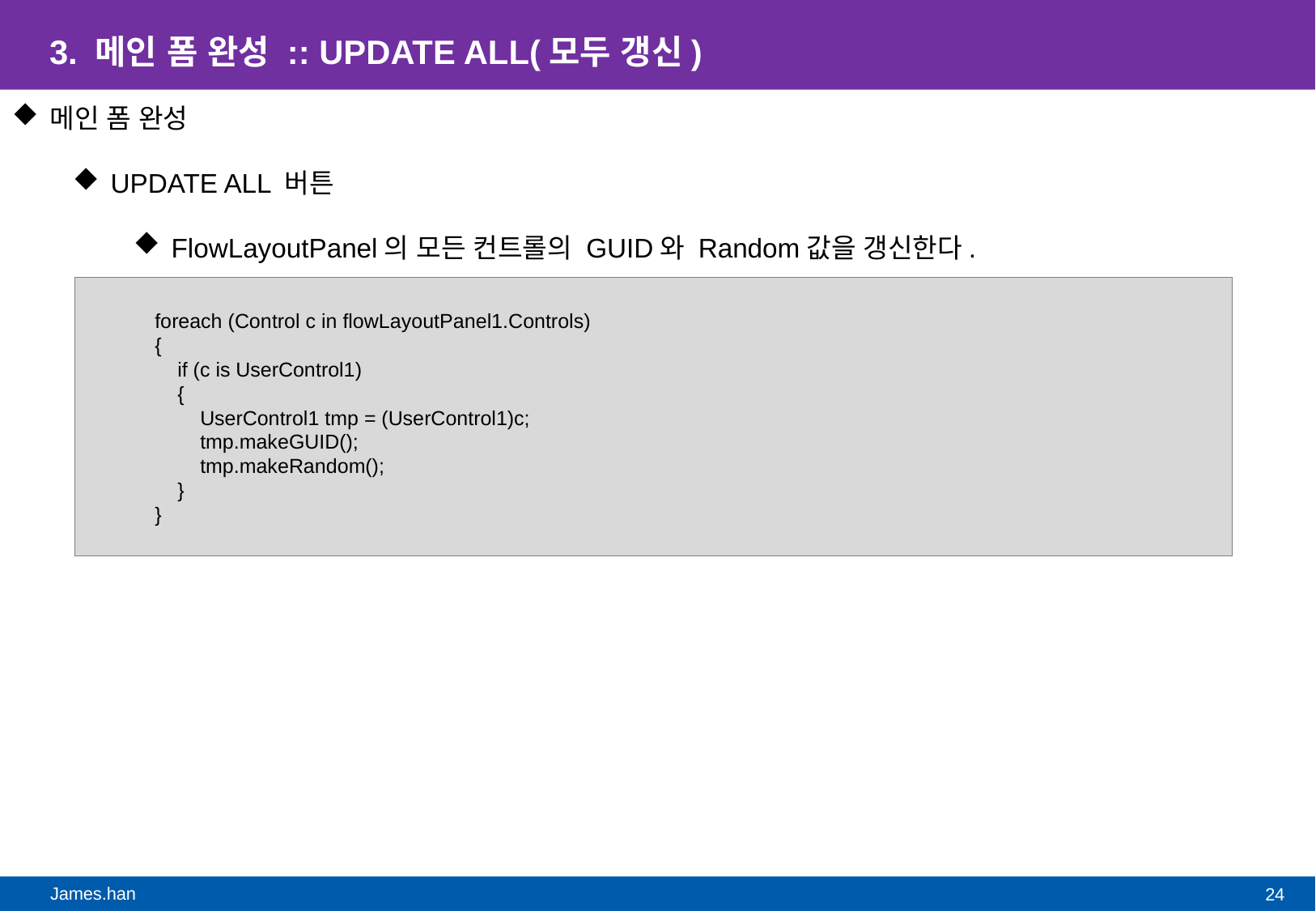

# 3. 메인 폼 완성 :: UPDATE ALL(모두 갱신)
메인 폼 완성

UPDATE ALL 버튼

FlowLayoutPanel의 모든 컨트롤의 GUID와 Random값을 갱신한다.

            foreach (Control c in flowLayoutPanel1.Controls)
            {
                if (c is UserControl1)
                {
                    UserControl1 tmp = (UserControl1)c;
                    tmp.makeGUID();
                    tmp.makeRandom();
                }
            }

24